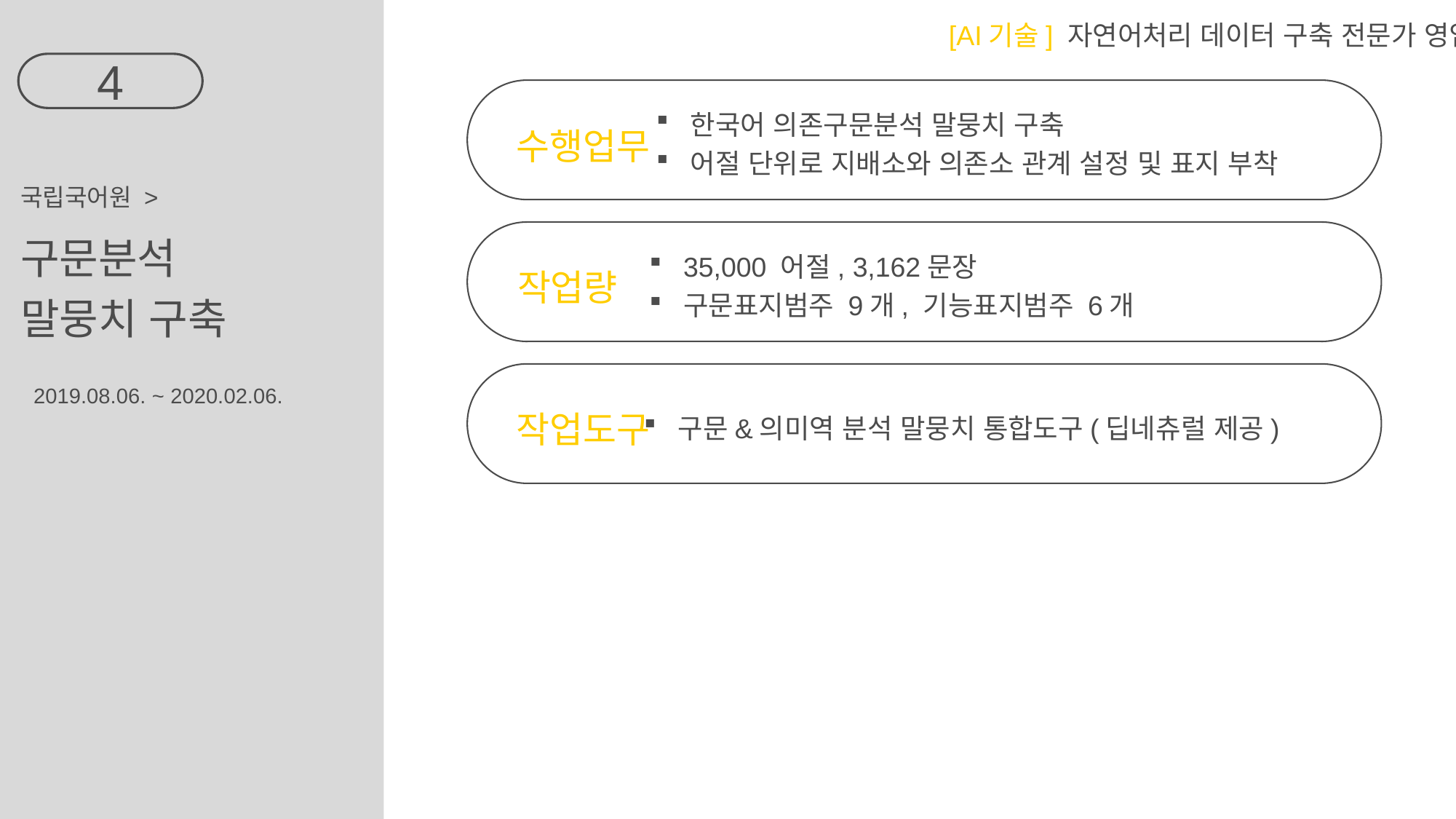

4

한국어 의존구문분석 말뭉치 구축
어절 단위로 지배소와 의존소 관계 설정 및 표지 부착
수행업무

35,000 어절, 3,162문장
구문표지범주 9개, 기능표지범주 6개
작업량

작업도구
구문&의미역 분석 말뭉치 통합도구(딥네츄럴 제공)
국립국어원 >
구문분석
말뭉치 구축
2019.08.06. ~ 2020.02.06.